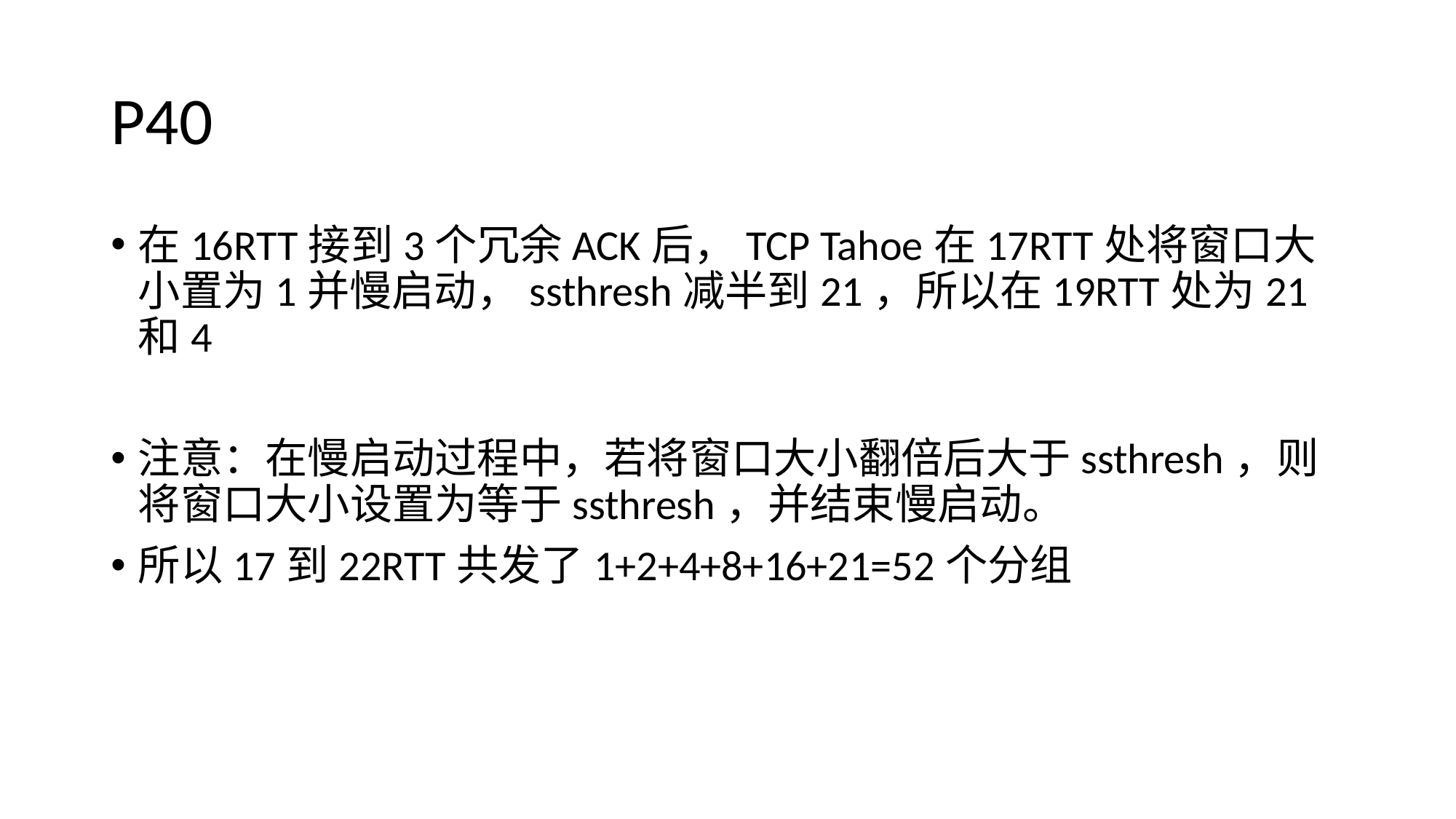

# P40
在16RTT接到3个冗余ACK后，TCP Tahoe在17RTT处将窗口大小置为1并慢启动，ssthresh减半到21，所以在19RTT处为21和4

注意：在慢启动过程中，若将窗口大小翻倍后大于ssthresh，则将窗口大小设置为等于ssthresh，并结束慢启动。
所以17到22RTT共发了1+2+4+8+16+21=52个分组